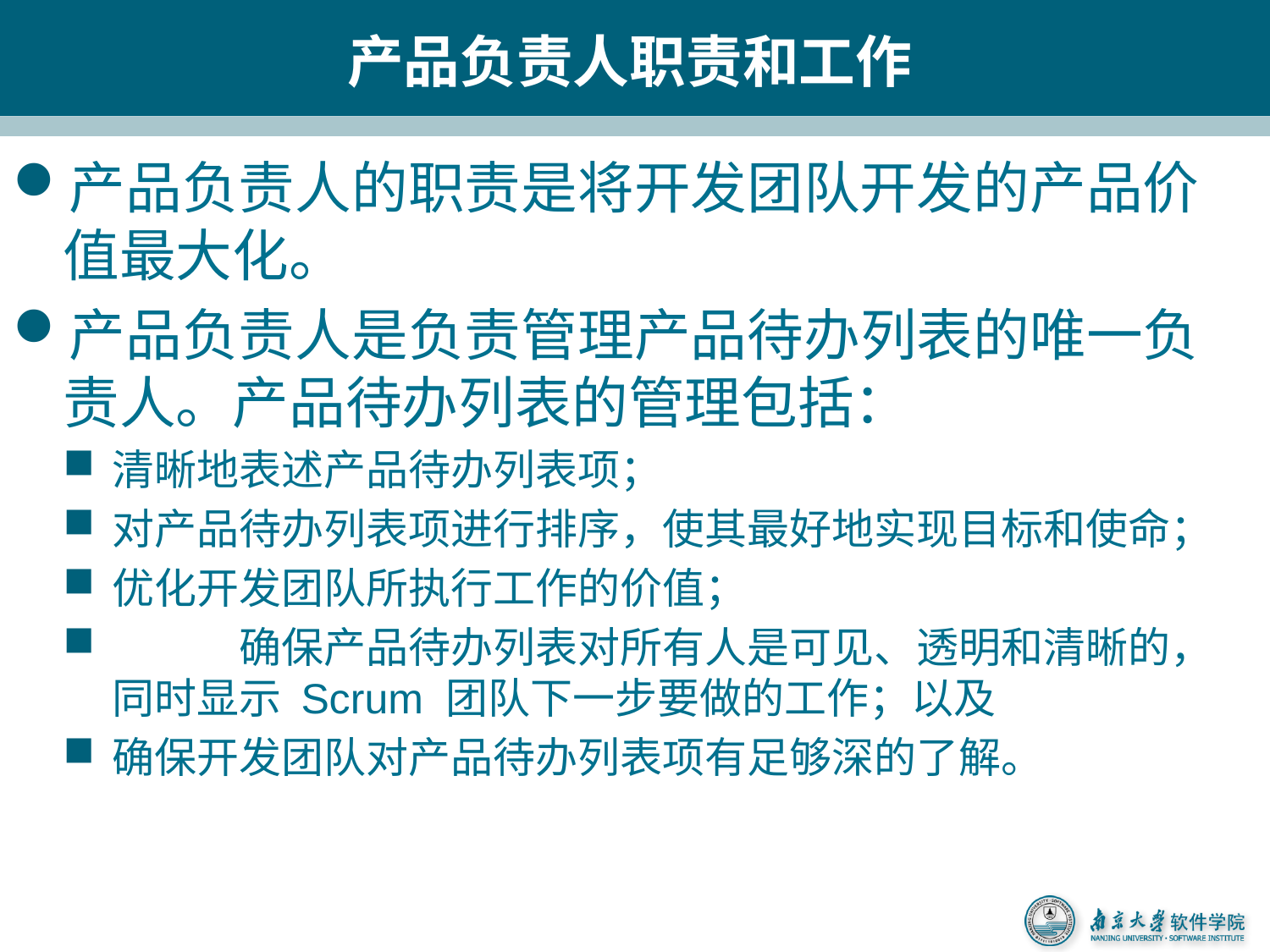

# 产品负责人职责和工作
产品负责人的职责是将开发团队开发的产品价值最大化。
产品负责人是负责管理产品待办列表的唯一负责人。产品待办列表的管理包括：
清晰地表述产品待办列表项；
对产品待办列表项进行排序，使其最好地实现目标和使命；
优化开发团队所执行工作的价值；
	确保产品待办列表对所有人是可见、透明和清晰的，同时显示 Scrum 团队下一步要做的工作；以及
确保开发团队对产品待办列表项有足够深的了解。